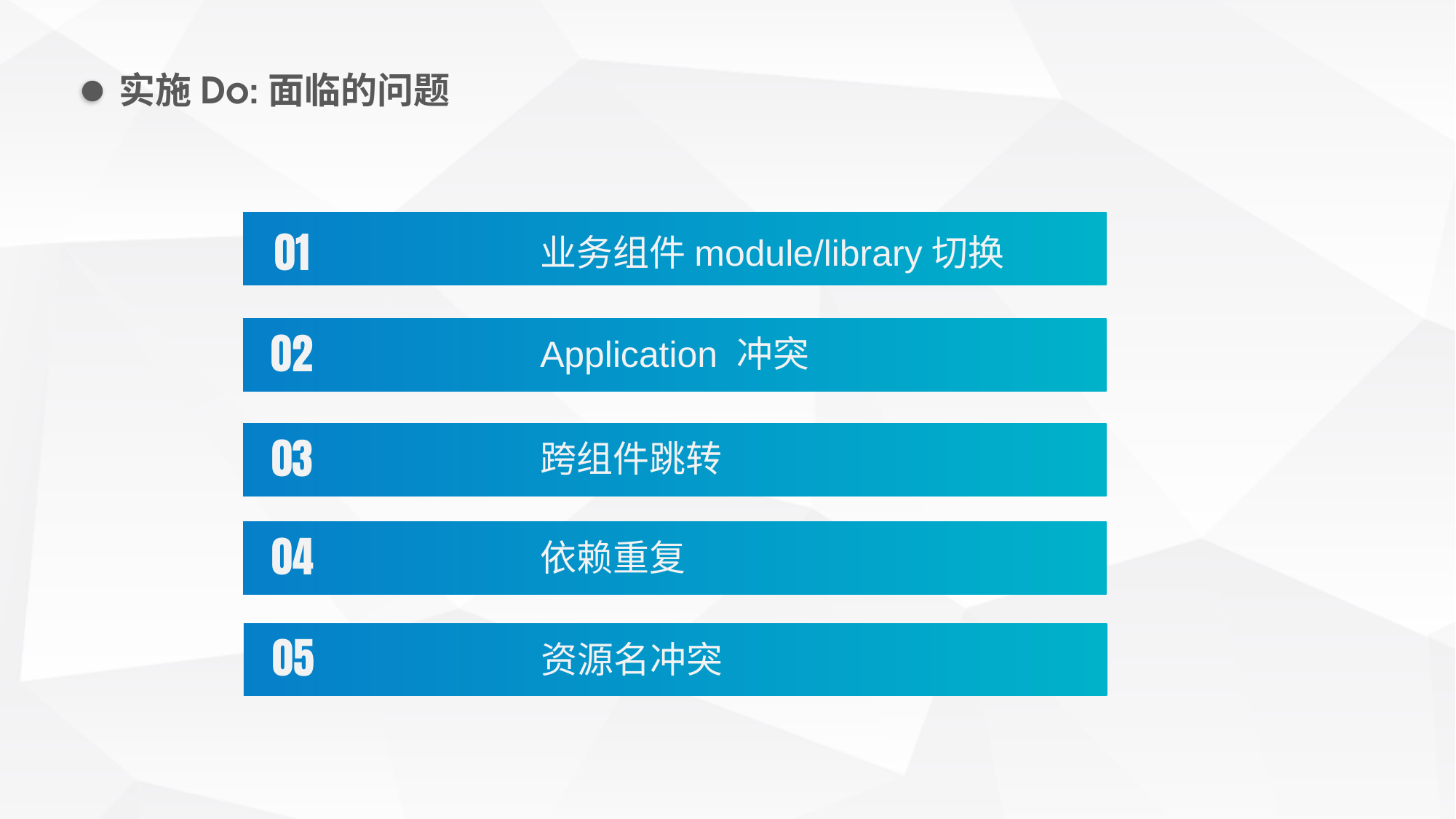

实施Do:面临的问题

01
业务组件module/library切换

02
Application 冲突

03
跨组件跳转

04
依赖重复

05
资源名冲突